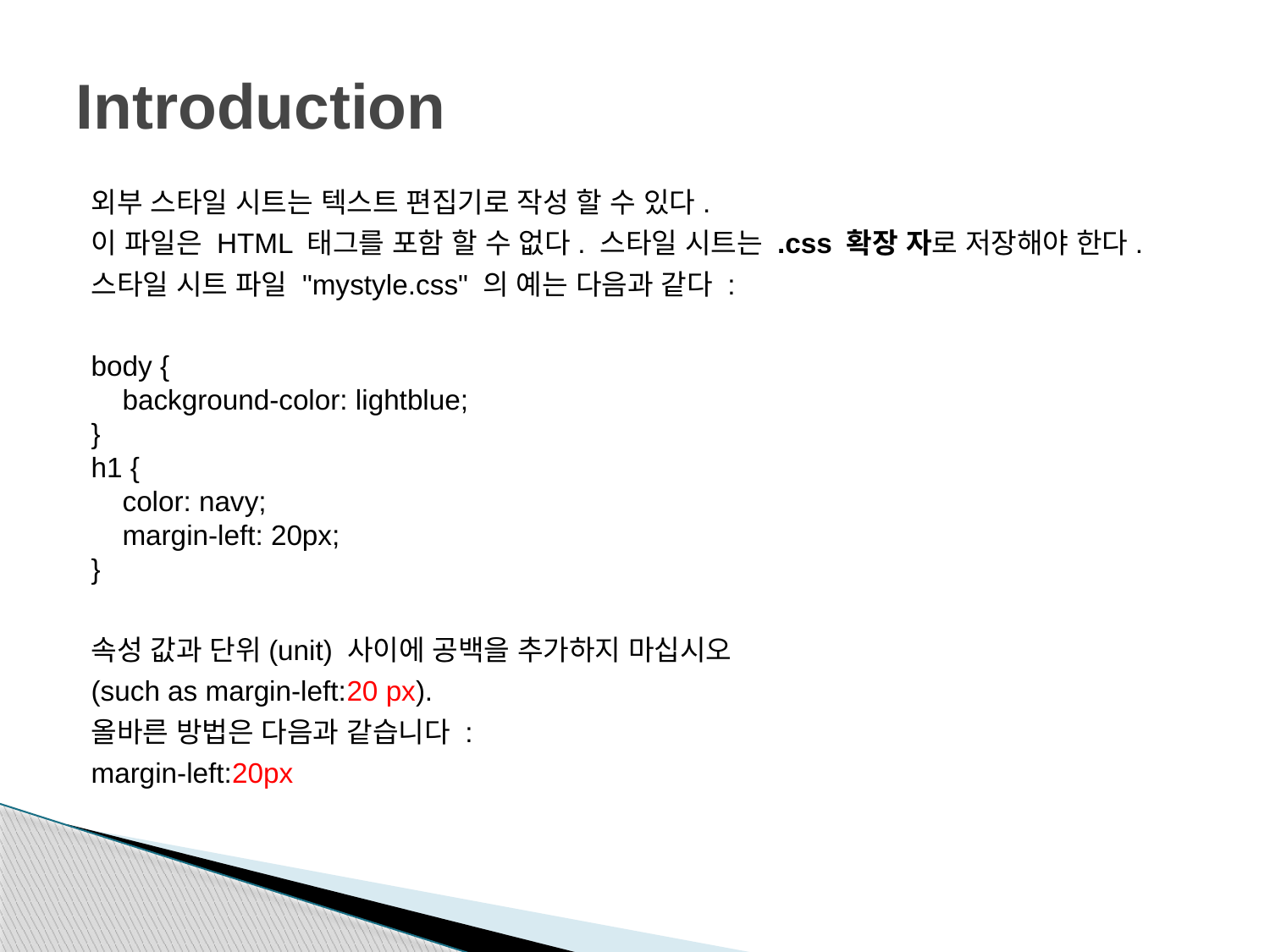

# Introduction
외부 스타일 시트는 텍스트 편집기로 작성 할 수 있다.
이 파일은 HTML 태그를 포함 할 수 없다. 스타일 시트는 .css 확장 자로 저장해야 한다.
스타일 시트 파일 "mystyle.css" 의 예는 다음과 같다 :

body {
    background-color: lightblue;
}
h1 {
    color: navy;
    margin-left: 20px;
}

속성 값과 단위(unit) 사이에 공백을 추가하지 마십시오
(such as margin-left:20 px).
올바른 방법은 다음과 같습니다 :
margin-left:20px